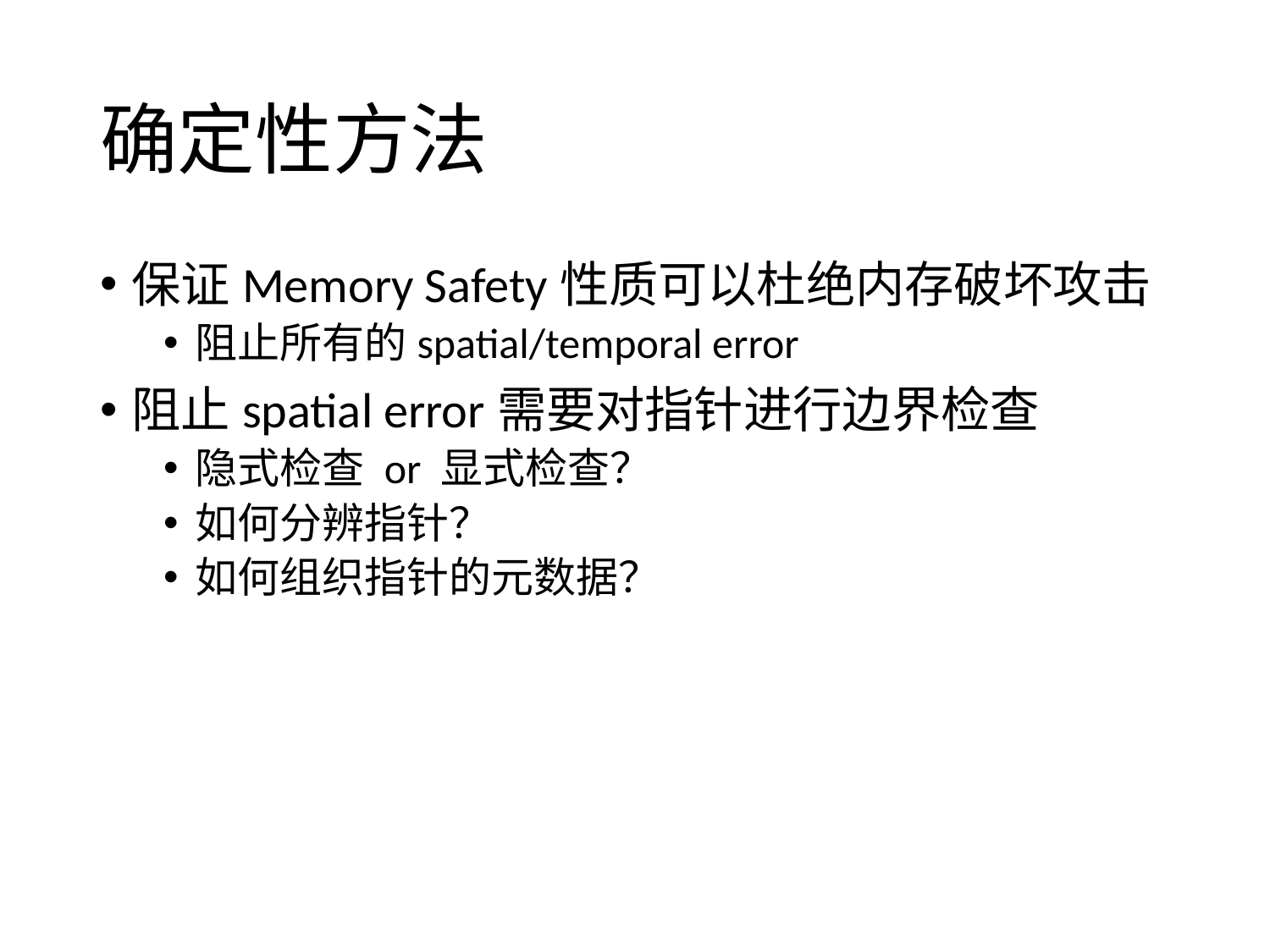

# 确定性方法
保证Memory Safety性质可以杜绝内存破坏攻击
阻止所有的spatial/temporal error
阻止spatial error需要对指针进行边界检查
隐式检查 or 显式检查？
如何分辨指针？
如何组织指针的元数据？